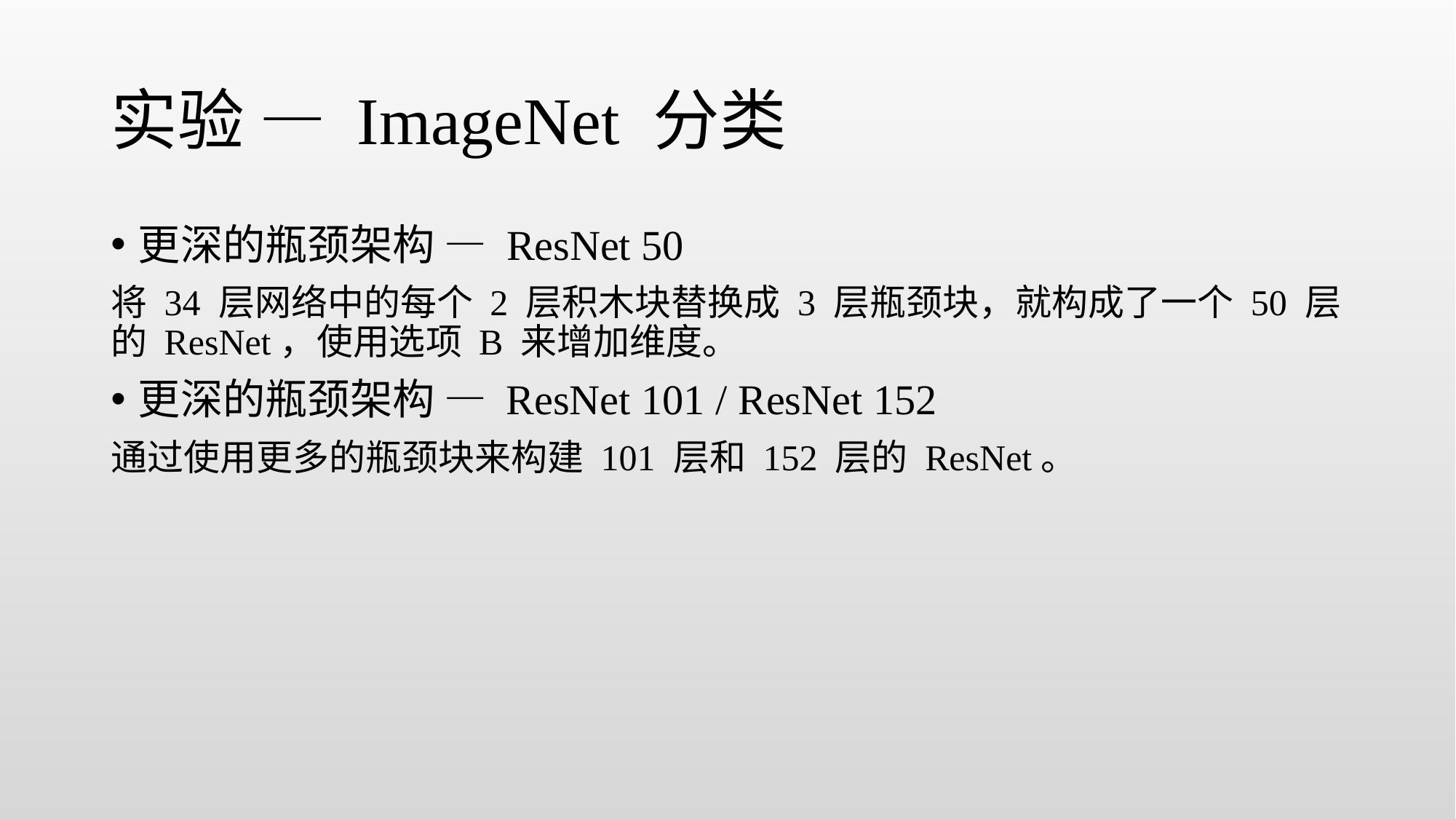

# 实验 — ImageNet 分类
更深的瓶颈架构 — ResNet 50
将 34 层网络中的每个 2 层积木块替换成 3 层瓶颈块，就构成了一个 50 层的 ResNet，使用选项 B 来增加维度。
更深的瓶颈架构 — ResNet 101 / ResNet 152
通过使用更多的瓶颈块来构建 101 层和 152 层的 ResNet。